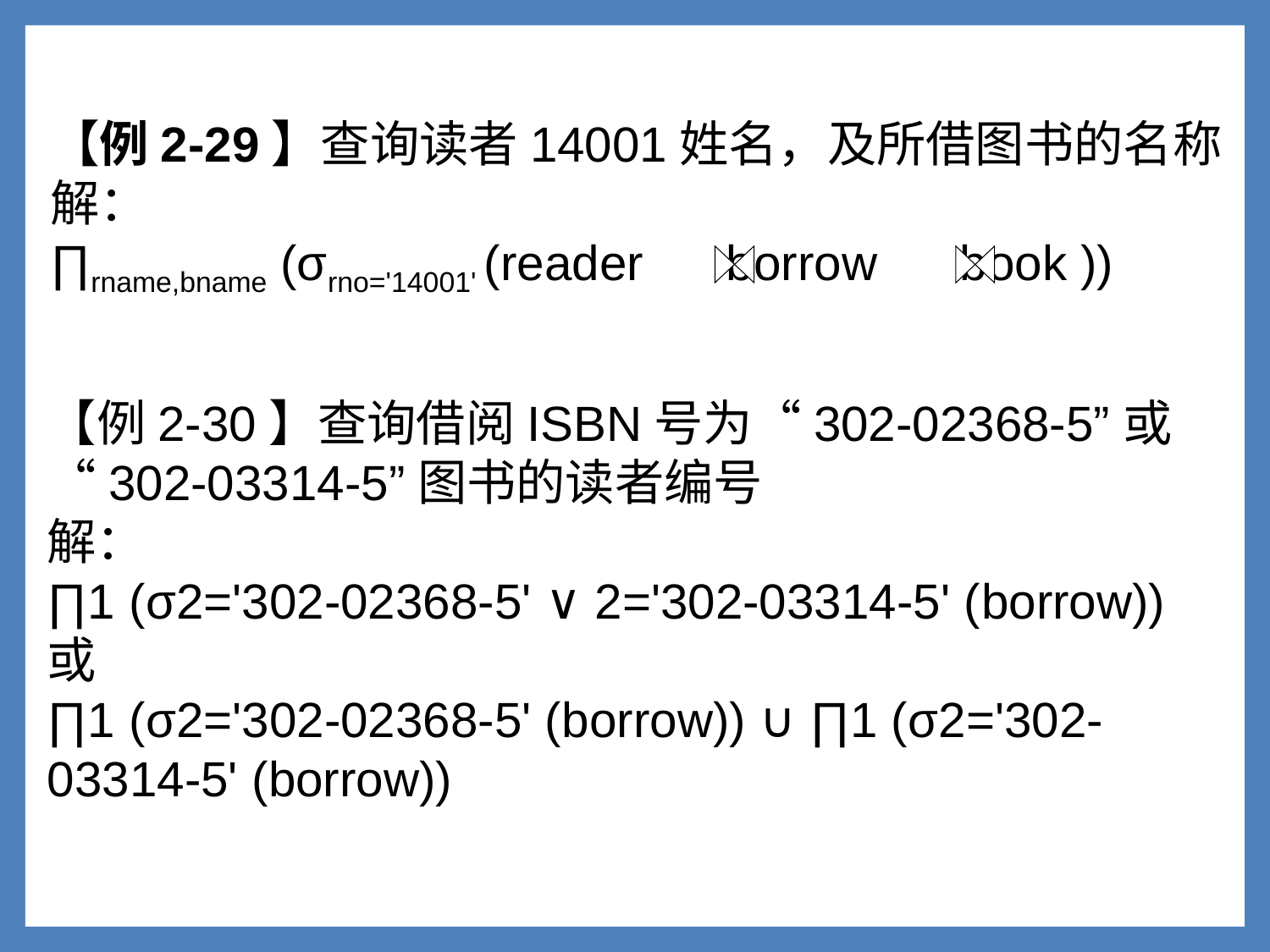

【例2-29】查询读者14001姓名，及所借图书的名称
解：
∏rname,bname (σrno='14001' (reader      borrow      book ))

1

【例2-30】查询借阅ISBN号为“302-02368-5”或“302-03314-5”图书的读者编号
解：
∏1 (σ2='302-02368-5' ∨ 2='302-03314-5' (borrow))
或
∏1 (σ2='302-02368-5' (borrow)) ∪ ∏1 (σ2='302-03314-5' (borrow))